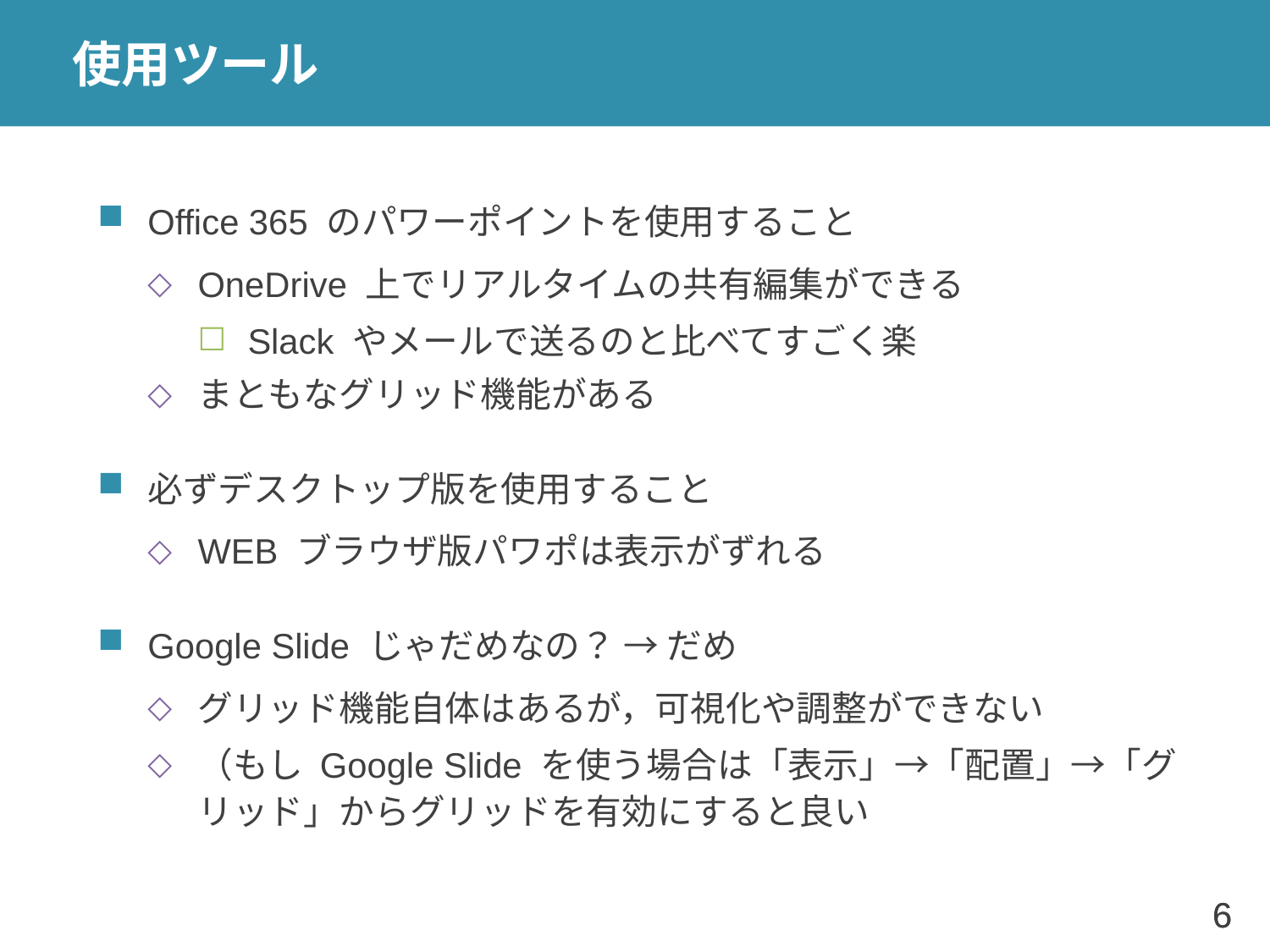

# 使用ツール
Office 365 のパワーポイントを使用すること
OneDrive 上でリアルタイムの共有編集ができる
Slack やメールで送るのと比べてすごく楽
まともなグリッド機能がある
必ずデスクトップ版を使用すること
WEB ブラウザ版パワポは表示がずれる
Google Slide じゃだめなの？ → だめ
グリッド機能自体はあるが，可視化や調整ができない
（もし Google Slide を使う場合は「表示」→「配置」→「グリッド」からグリッドを有効にすると良い